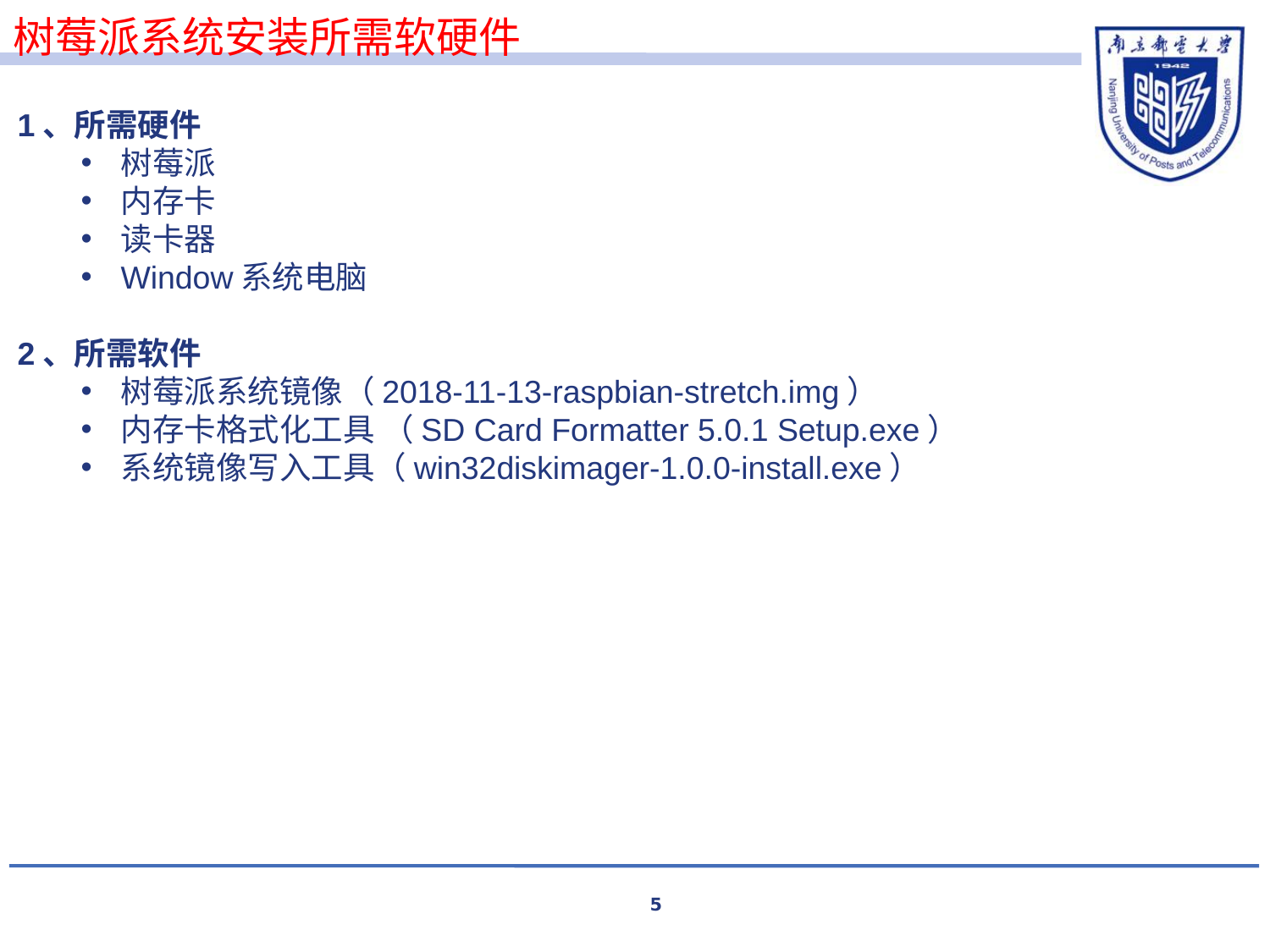

树莓派系统安装所需软硬件
#
1、所需硬件
树莓派
内存卡
读卡器
Window系统电脑
2、所需软件
树莓派系统镜像（2018-11-13-raspbian-stretch.img）
内存卡格式化工具 （SD Card Formatter 5.0.1 Setup.exe）
系统镜像写入工具（win32diskimager-1.0.0-install.exe）
5